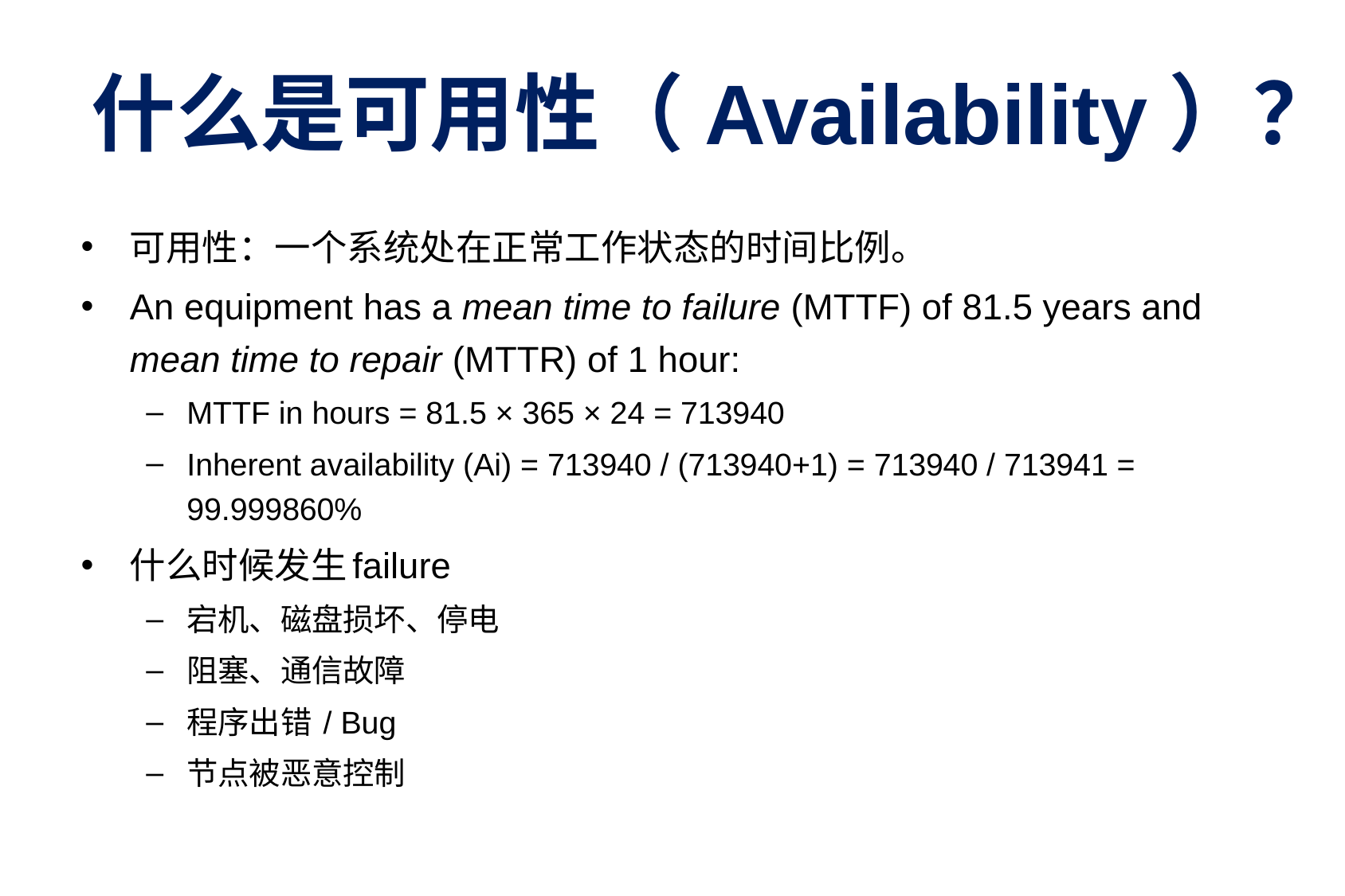

# 什么是可用性（Availability）？
可用性：一个系统处在正常工作状态的时间比例。
An equipment has a mean time to failure (MTTF) of 81.5 years and mean time to repair (MTTR) of 1 hour:
MTTF in hours = 81.5 × 365 × 24 = 713940
Inherent availability (Ai) = 713940 / (713940+1) = 713940 / 713941 = 99.999860%
什么时候发生failure
宕机、磁盘损坏、停电
阻塞、通信故障
程序出错 / Bug
节点被恶意控制